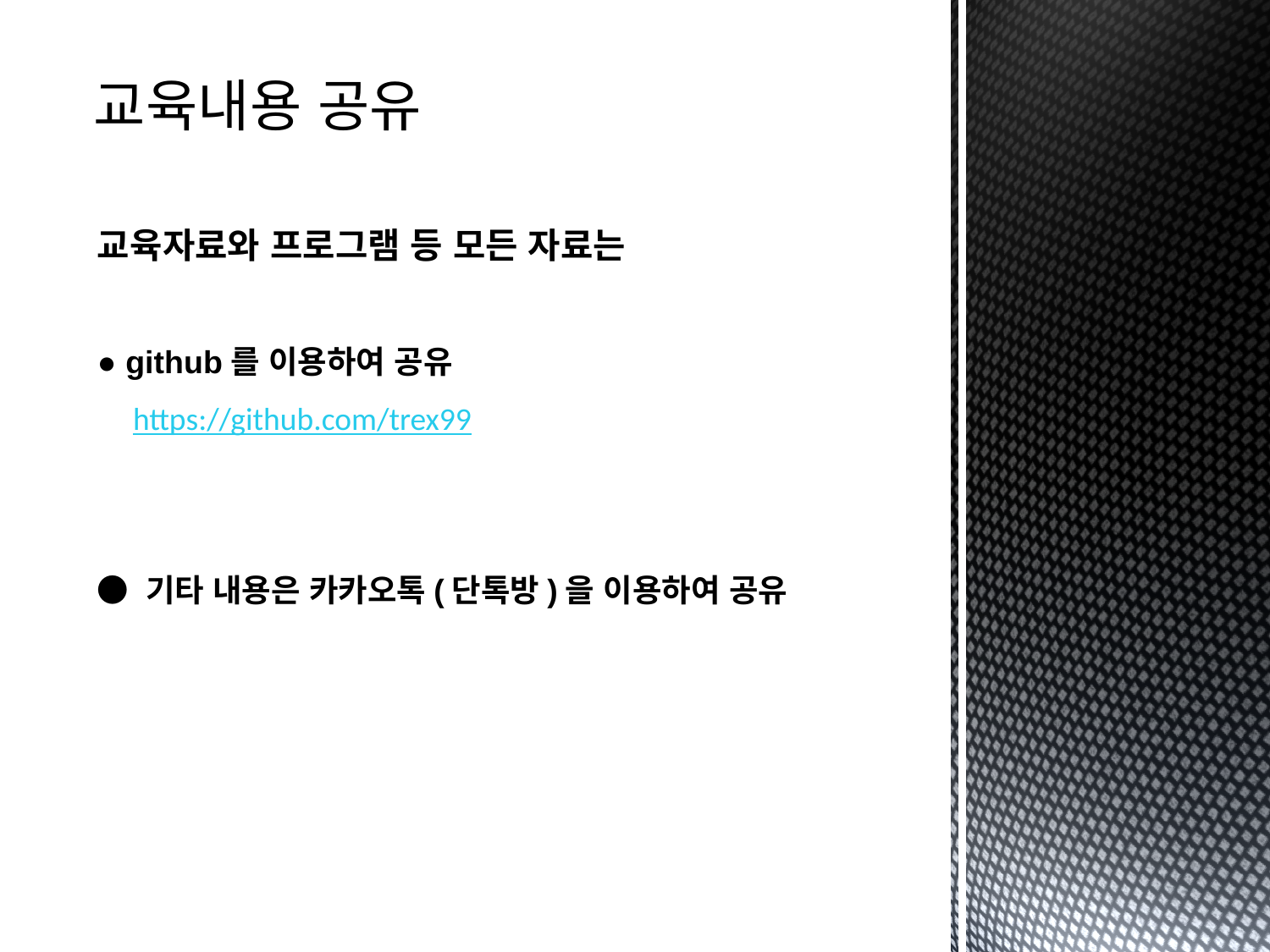

교육내용 공유
교육자료와 프로그램 등 모든 자료는

● github를 이용하여 공유
    https://github.com/trex99

● 기타 내용은 카카오톡(단톡방)을 이용하여 공유